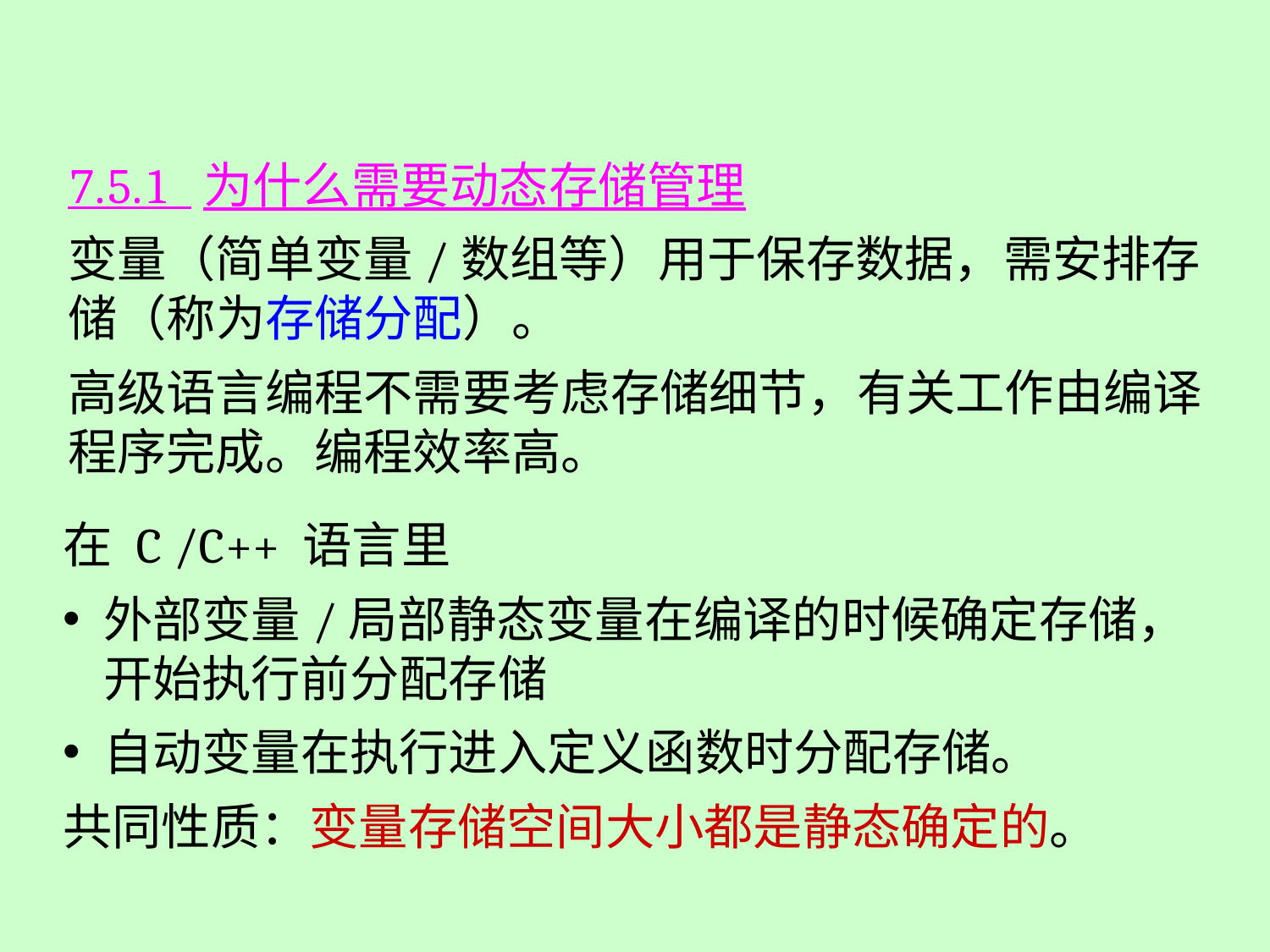

7.5.1  为什么需要动态存储管理
变量（简单变量/数组等）用于保存数据，需安排存储（称为存储分配）。
高级语言编程不需要考虑存储细节，有关工作由编译程序完成。编程效率高。
在 C /C++ 语言里
外部变量/局部静态变量在编译的时候确定存储，开始执行前分配存储
自动变量在执行进入定义函数时分配存储。
共同性质：变量存储空间大小都是静态确定的。